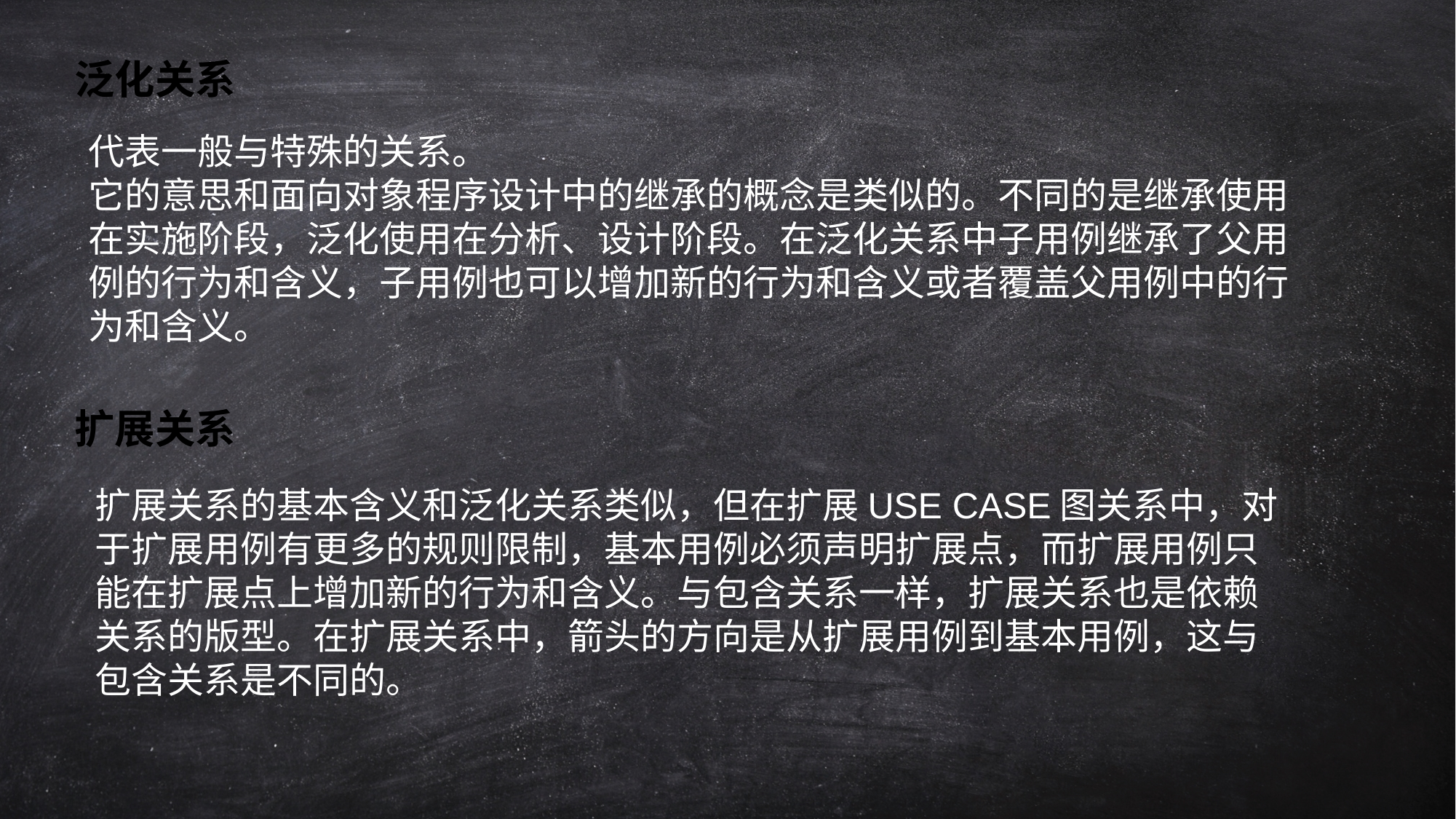

泛化关系
代表一般与特殊的关系。
它的意思和面向对象程序设计中的继承的概念是类似的。不同的是继承使用在实施阶段，泛化使用在分析、设计阶段。在泛化关系中子用例继承了父用例的行为和含义，子用例也可以增加新的行为和含义或者覆盖父用例中的行为和含义。
扩展关系
扩展关系的基本含义和泛化关系类似，但在扩展USE CASE图关系中，对于扩展用例有更多的规则限制，基本用例必须声明扩展点，而扩展用例只能在扩展点上增加新的行为和含义。与包含关系一样，扩展关系也是依赖关系的版型。在扩展关系中，箭头的方向是从扩展用例到基本用例，这与包含关系是不同的。